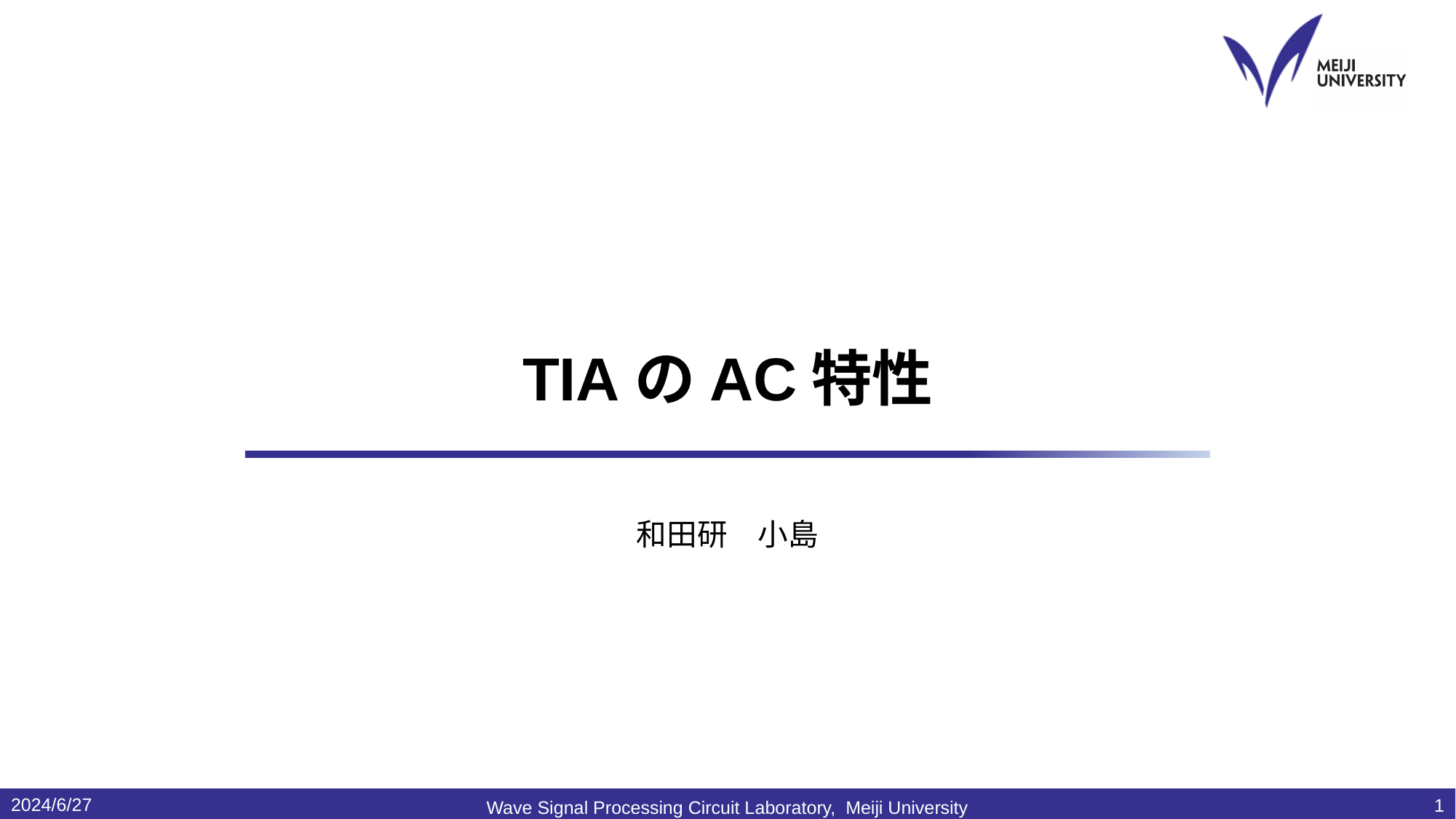

# TIAのAC特性
和田研　小島
2024/6/27
1
Wave Signal Processing Circuit Laboratory,  Meiji University